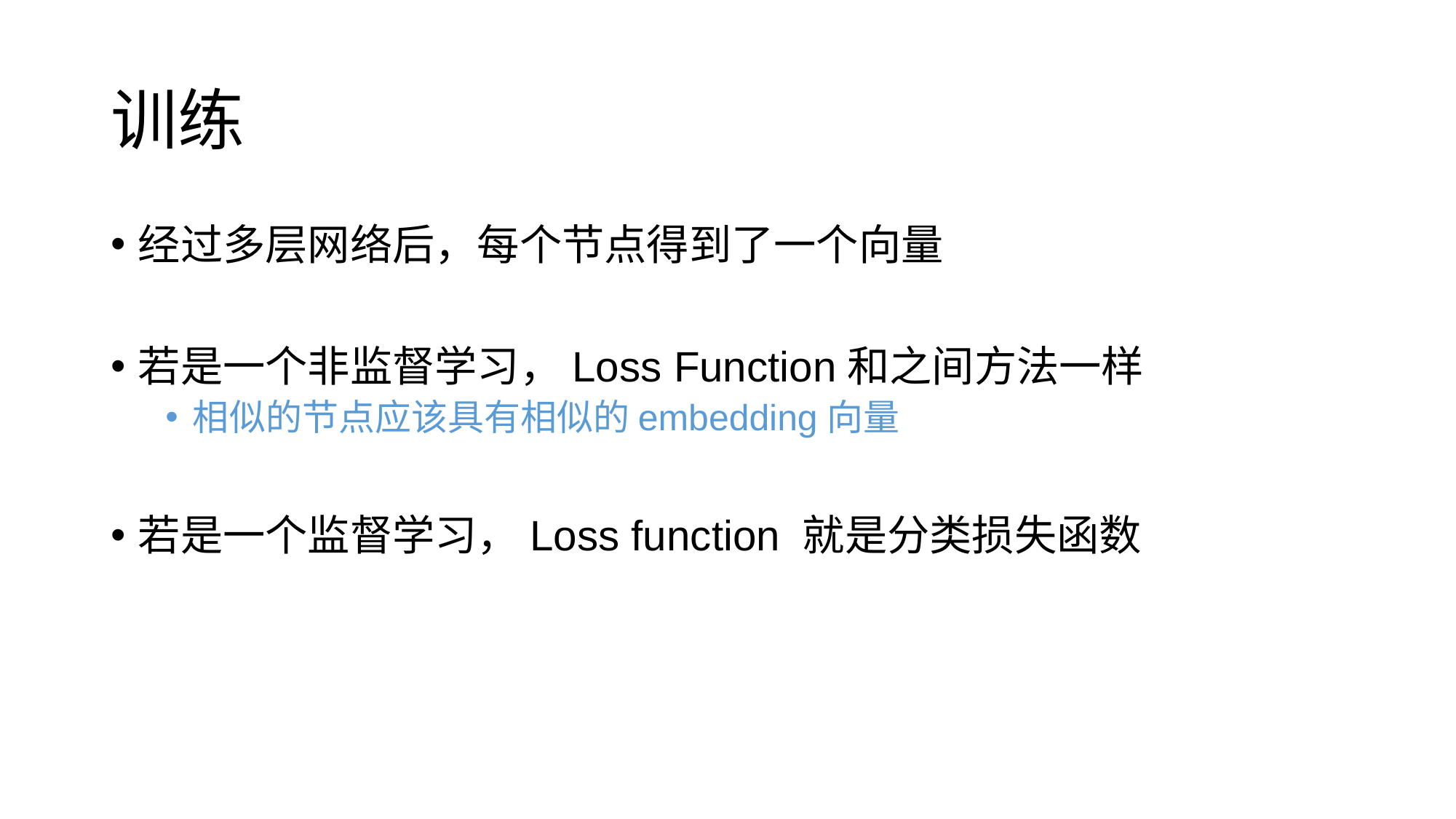

# 训练
经过多层网络后，每个节点得到了一个向量

若是一个非监督学习，Loss Function和之间方法一样
相似的节点应该具有相似的embedding向量

若是一个监督学习，Loss function 就是分类损失函数